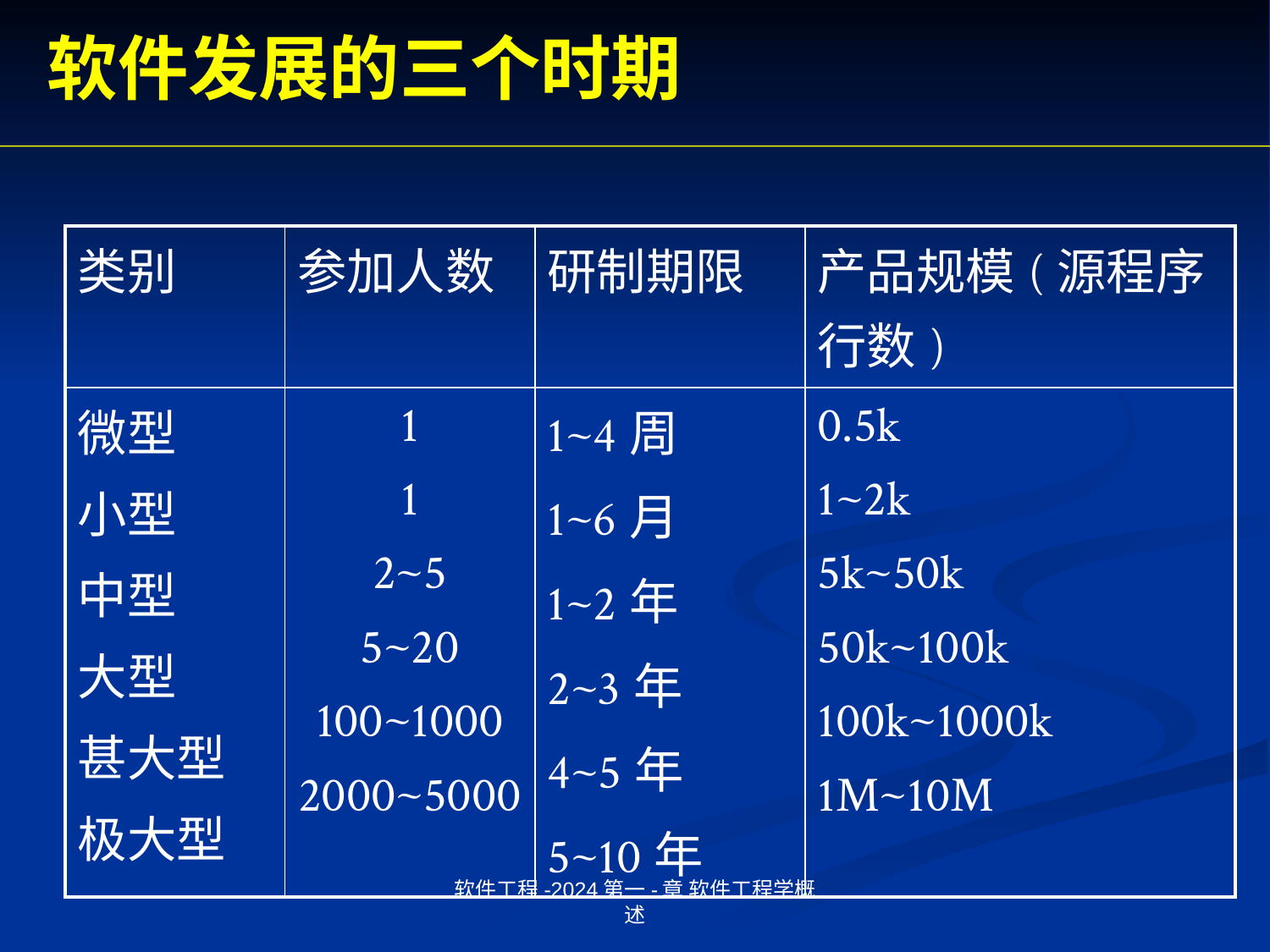

软件发展的三个时期

| 类别 | 参加人数 | 研制期限 | 产品规模(源程序行数) |
| --- | --- | --- | --- |
| 微型 小型 中型 大型 甚大型 极大型 | 1 1 2~5 5~20 100~1000 2000~5000 | 1~4周 1~6月 1~2年 2~3年 4~5年 5~10年 | 0.5k 1~2k 5k~50k 50k~100k 100k~1000k 1M~10M |
软件工程-2024第一-章 软件工程学概述
20